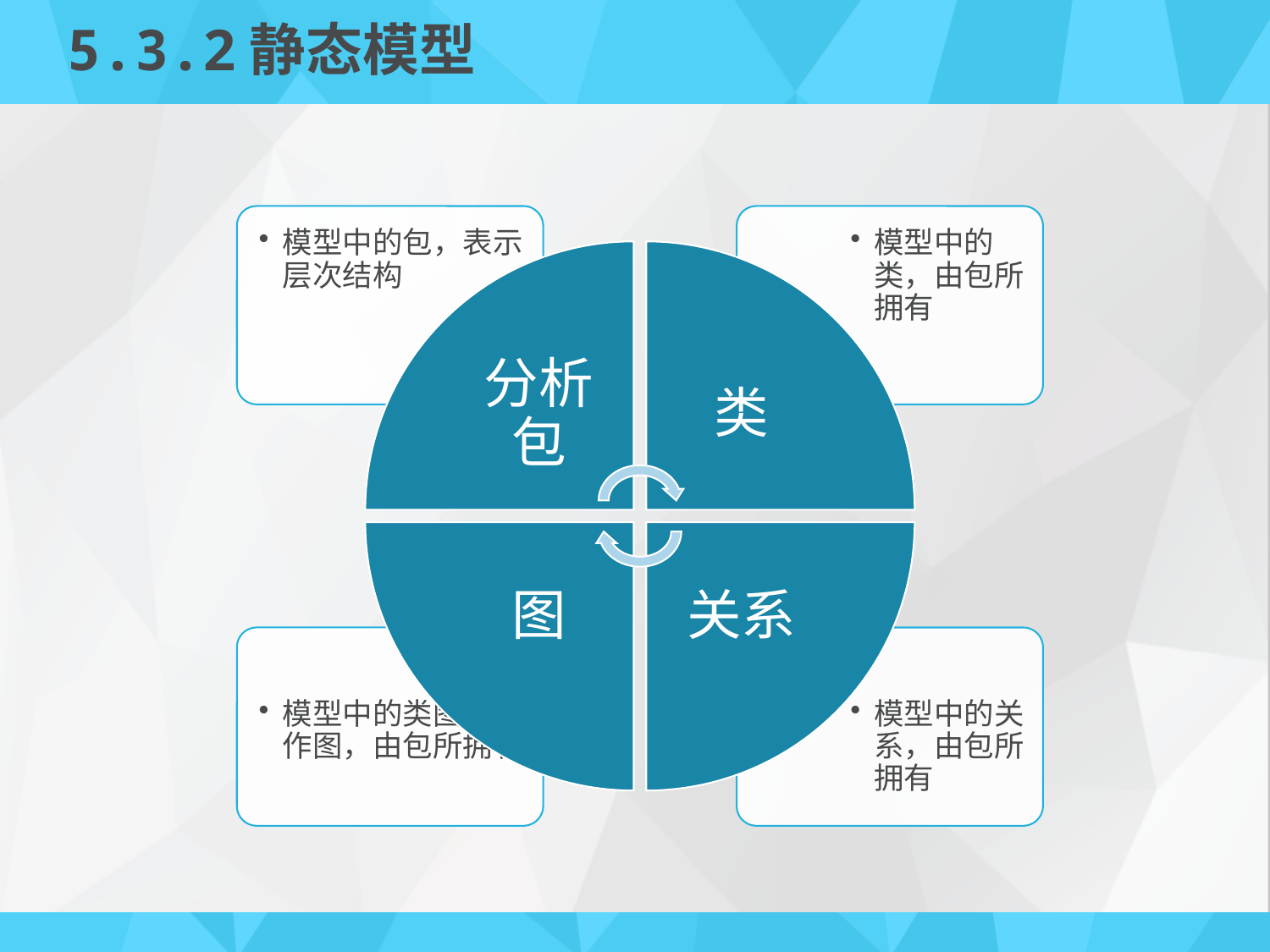

# 5.3.2静态模型
模型中的关系，由包所拥有
模型中的类图、协作图，由包所拥有
模型中的类，由包所拥有
模型中的包，表示层次结构
分析包
类
关系
图